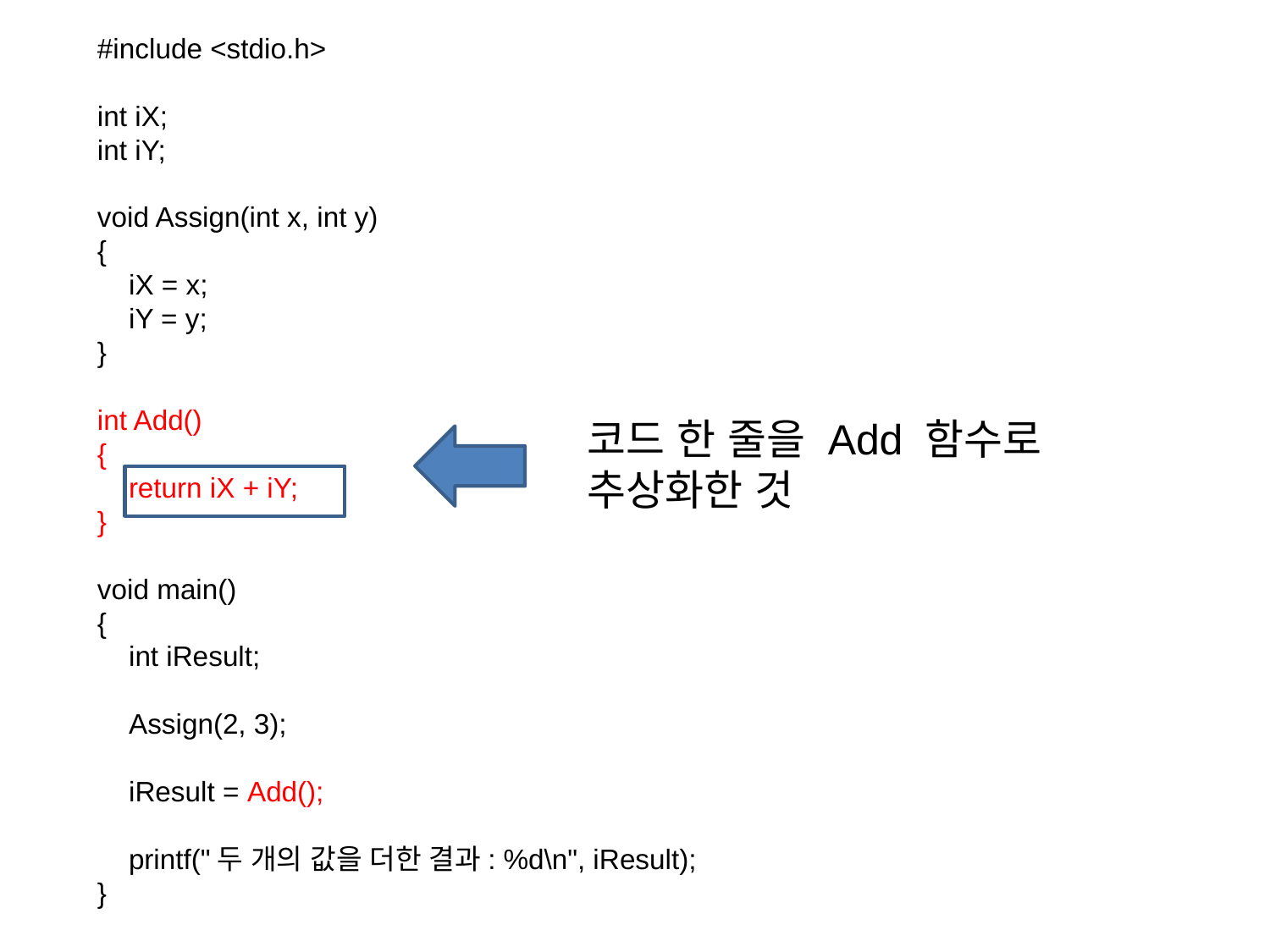

#include <stdio.h>

int iX;
int iY;

void Assign(int x, int y)
{
    iX = x;
    iY = y;
}

int Add()
{
    return iX + iY;
}

void main()
{
    int iResult;

    Assign(2, 3);

    iResult = Add();

    printf("두 개의 값을 더한 결과: %d\n", iResult);
}
코드 한 줄을 Add 함수로 추상화한 것